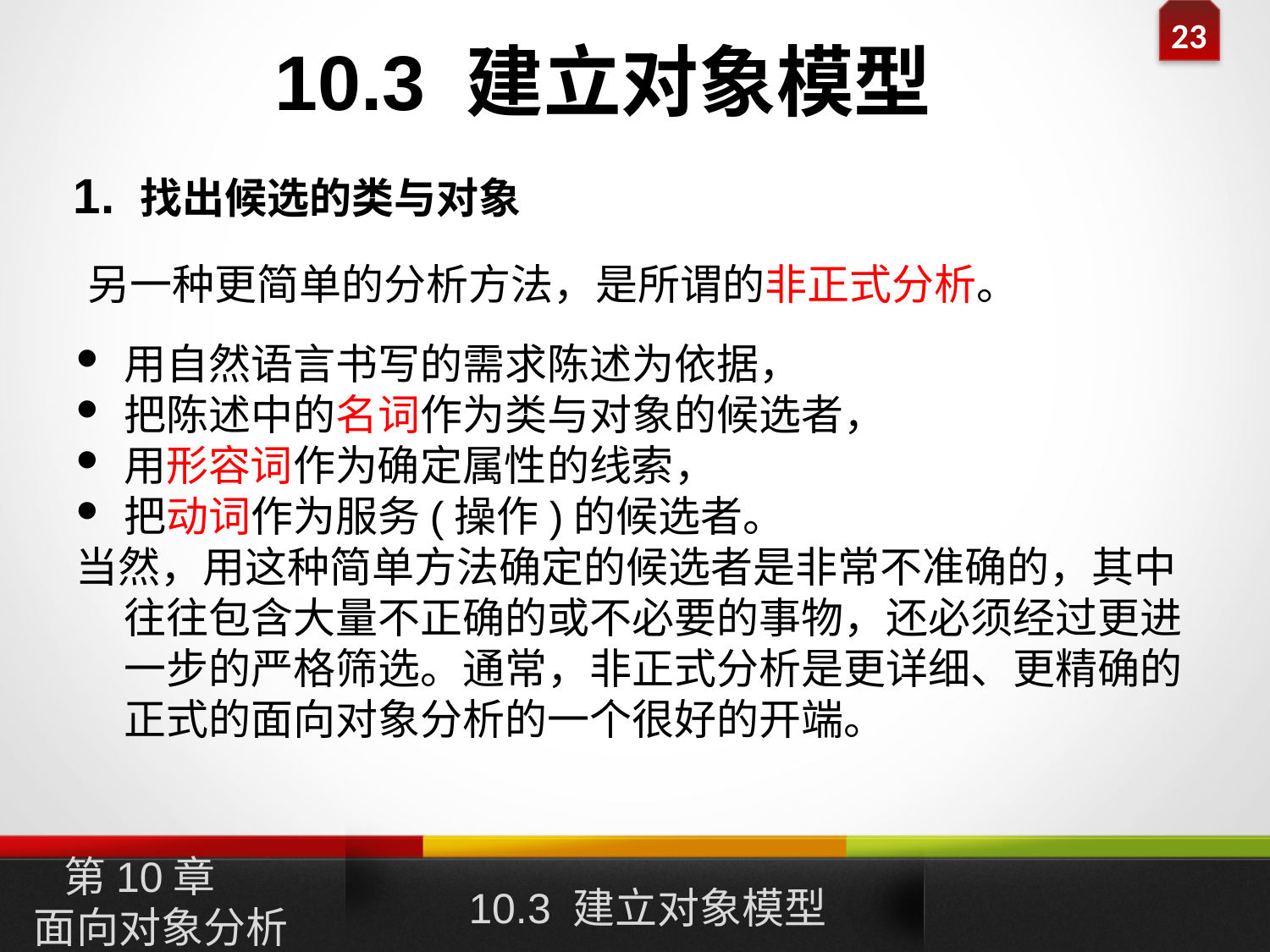

10.3 建立对象模型
1. 找出候选的类与对象
另一种更简单的分析方法，是所谓的非正式分析。
用自然语言书写的需求陈述为依据，
把陈述中的名词作为类与对象的候选者，
用形容词作为确定属性的线索，
把动词作为服务(操作)的候选者。
当然，用这种简单方法确定的候选者是非常不准确的，其中往往包含大量不正确的或不必要的事物，还必须经过更进一步的严格筛选。通常，非正式分析是更详细、更精确的正式的面向对象分析的一个很好的开端。
10.3 建立对象模型